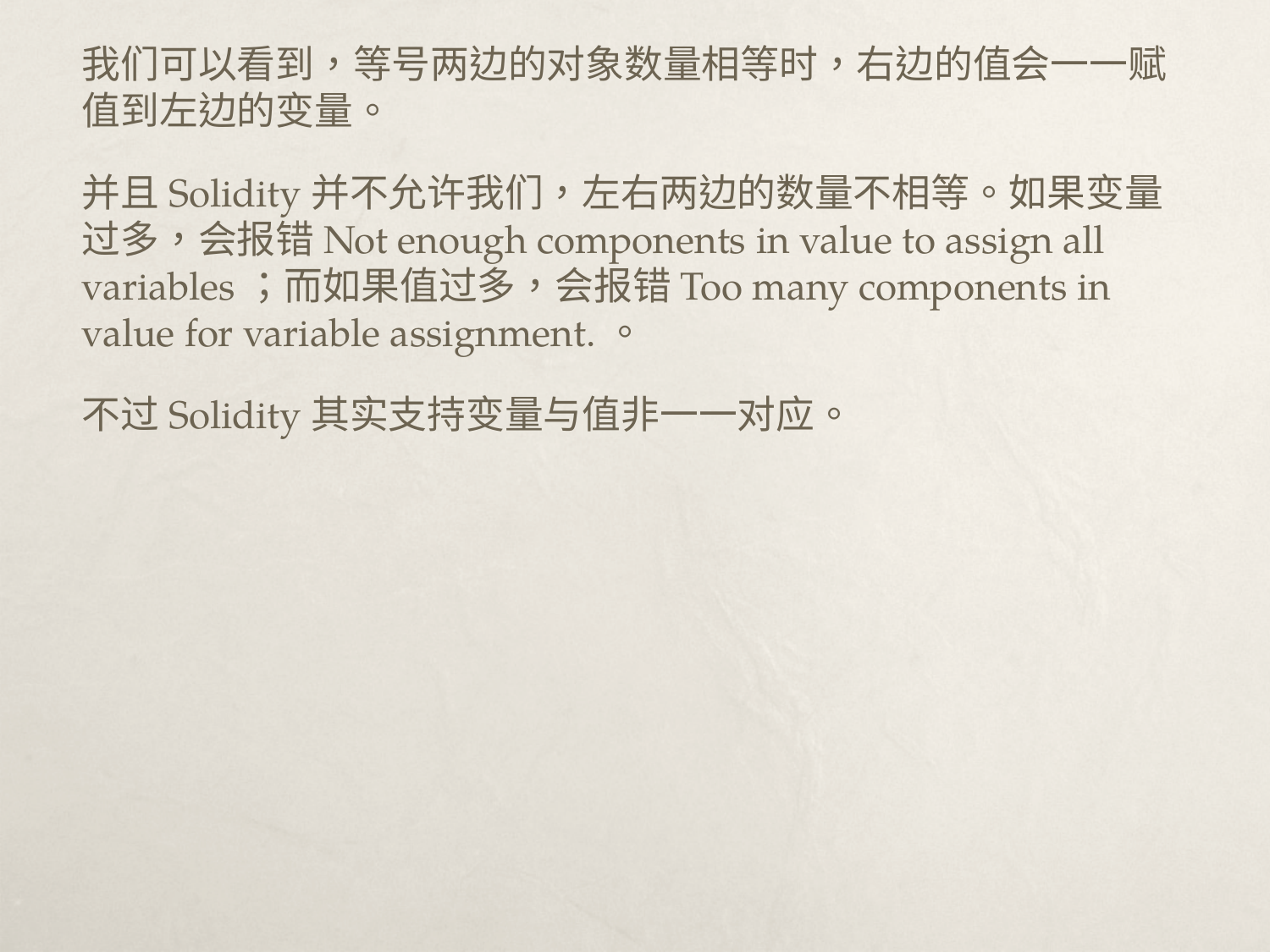

我们可以看到，等号两边的对象数量相等时，右边的值会一一赋值到左边的变量。
并且Solidity并不允许我们，左右两边的数量不相等。如果变量过多，会报错Not enough components in value to assign all variables；而如果值过多，会报错Too many components in value for variable assignment.。
不过Solidity其实支持变量与值非一一对应。